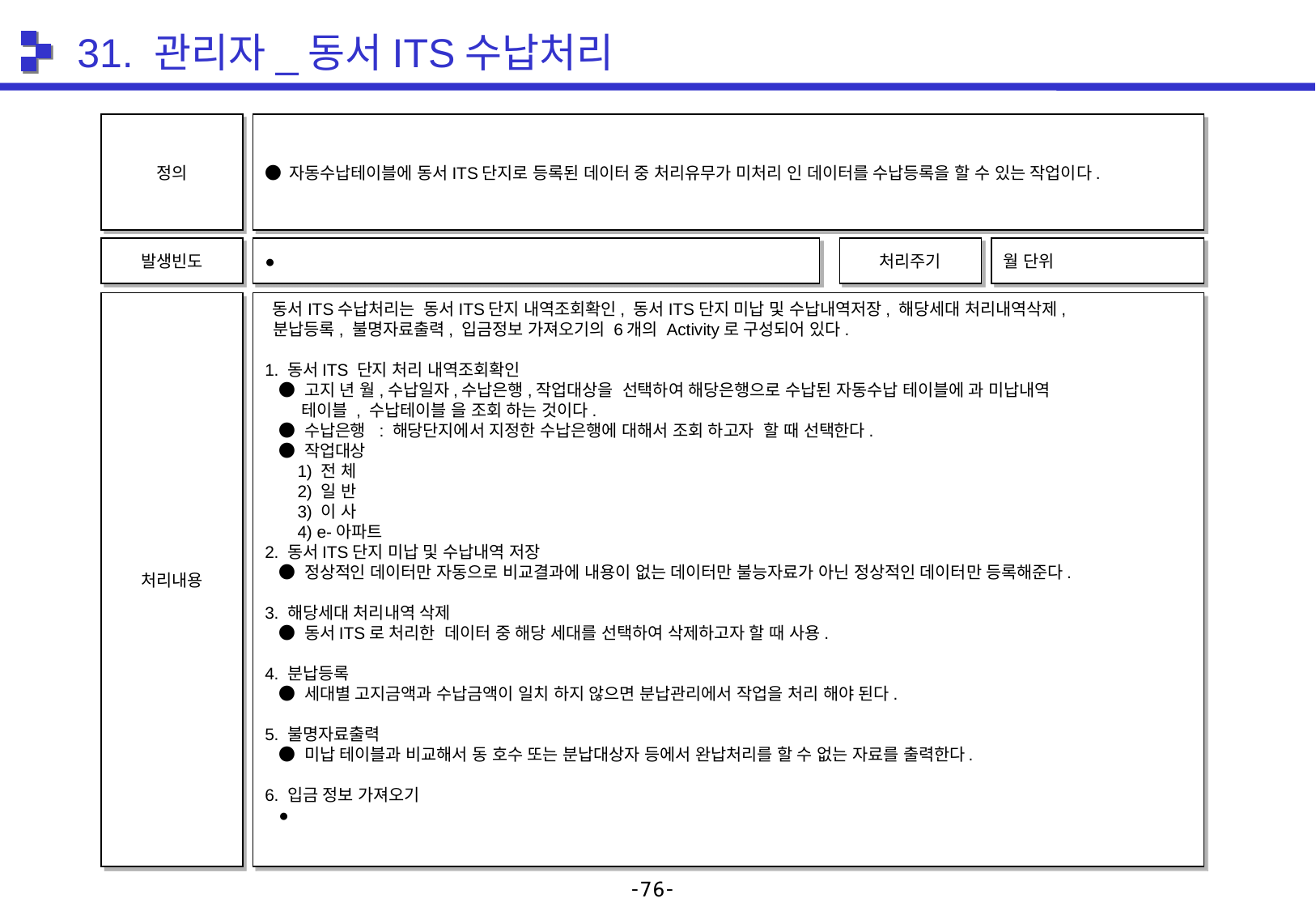

31. 관리자_동서ITS수납처리
정의

● 자동수납테이블에 동서ITS단지로 등록된 데이터 중 처리유무가 미처리 인 데이터를 수납등록을 할 수 있는 작업이다.

발생빈도
●
처리주기
월 단위
처리내용
 동서ITS수납처리는  동서ITS단지 내역조회확인, 동서ITS단지 미납 및 수납내역저장, 해당세대 처리내역삭제,
 분납등록, 불명자료출력, 입금정보 가져오기의 6개의 Activity로 구성되어 있다.

1. 동서ITS 단지 처리 내역조회확인
   ● 고지 년 월,수납일자,수납은행,작업대상을  선택하여 해당은행으로 수납된 자동수납 테이블에 과 미납내역
       테이블 , 수납테이블 을 조회 하는 것이다.
   ● 수납은행  : 해당단지에서 지정한 수납은행에 대해서 조회 하고자  할 때 선택한다.
   ● 작업대상
       1) 전 체
       2) 일 반
       3) 이 사
       4) e-아파트
2. 동서ITS단지 미납 및 수납내역 저장
   ● 정상적인 데이터만 자동으로 비교결과에 내용이 없는 데이터만 불능자료가 아닌 정상적인 데이터만 등록해준다.

3. 해당세대 처리내역 삭제
   ● 동서ITS로 처리한  데이터 중 해당 세대를 선택하여 삭제하고자 할 때 사용.

4. 분납등록
   ● 세대별 고지금액과 수납금액이 일치 하지 않으면 분납관리에서 작업을 처리 해야 된다.

5. 불명자료출력
   ● 미납 테이블과 비교해서 동 호수 또는 분납대상자 등에서 완납처리를 할 수 없는 자료를 출력한다.

6. 입금 정보 가져오기
   ●